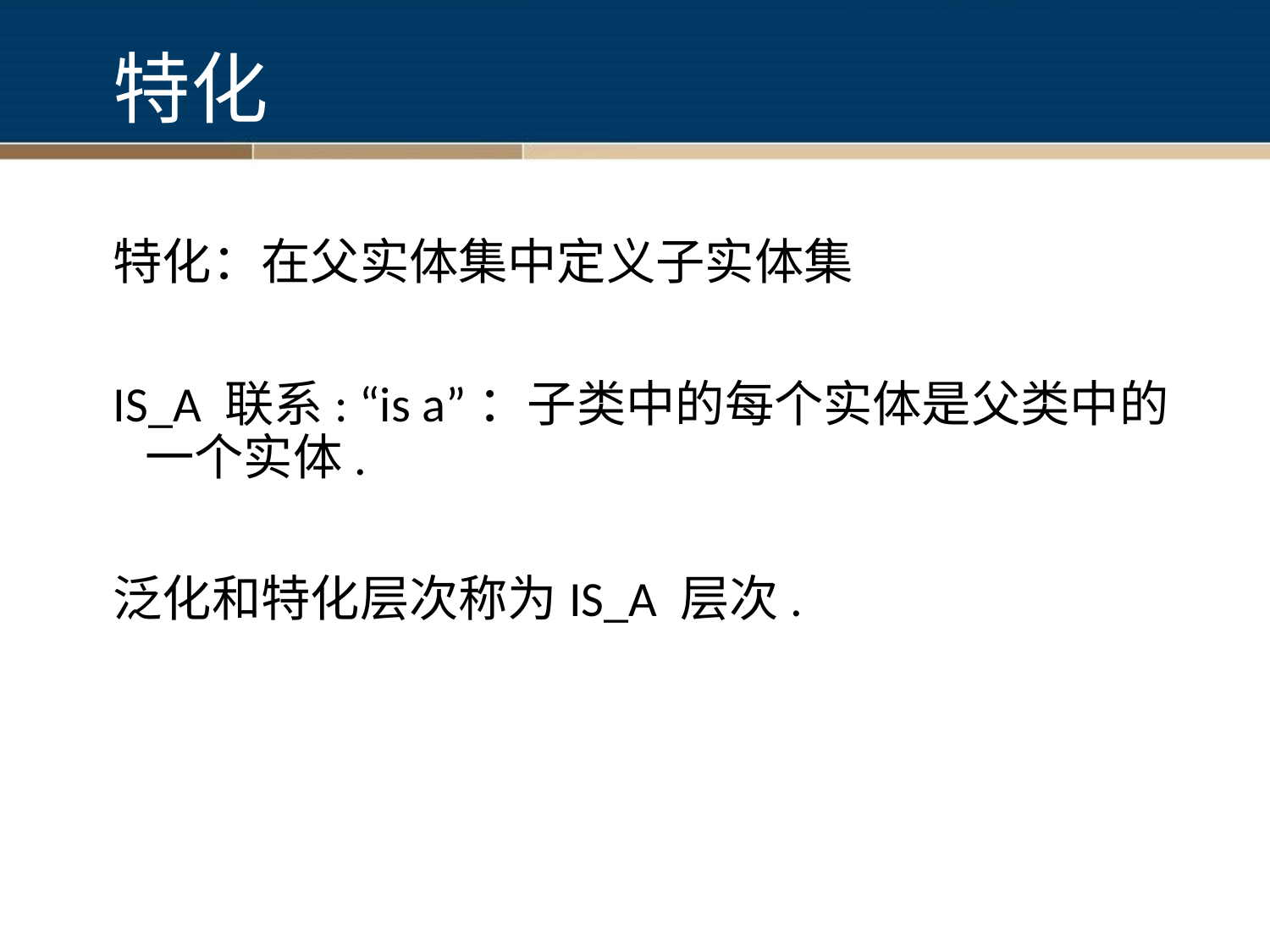

# 特化
特化：在父实体集中定义子实体集

IS_A 联系: “is a”：子类中的每个实体是父类中的一个实体.

泛化和特化层次称为IS_A 层次.